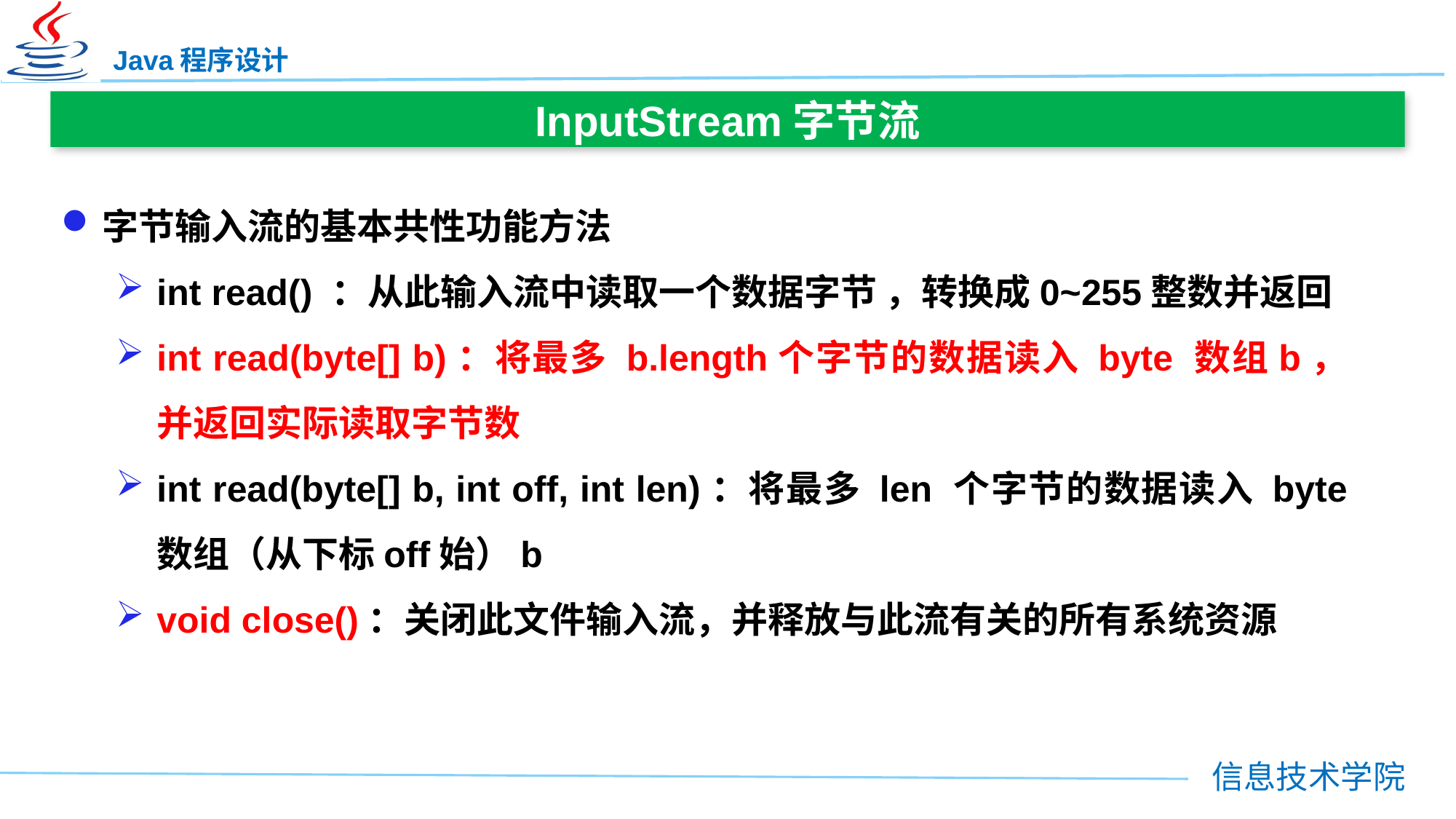

InputStream字节流
字节输入流的基本共性功能方法
int read() ：从此输入流中读取一个数据字节 ，转换成0~255整数并返回
int read(byte[] b)：将最多 b.length个字节的数据读入 byte 数组b，并返回实际读取字节数
int read(byte[] b, int off, int len)：将最多 len 个字节的数据读入 byte 数组（从下标off始）b
void close()：关闭此文件输入流，并释放与此流有关的所有系统资源